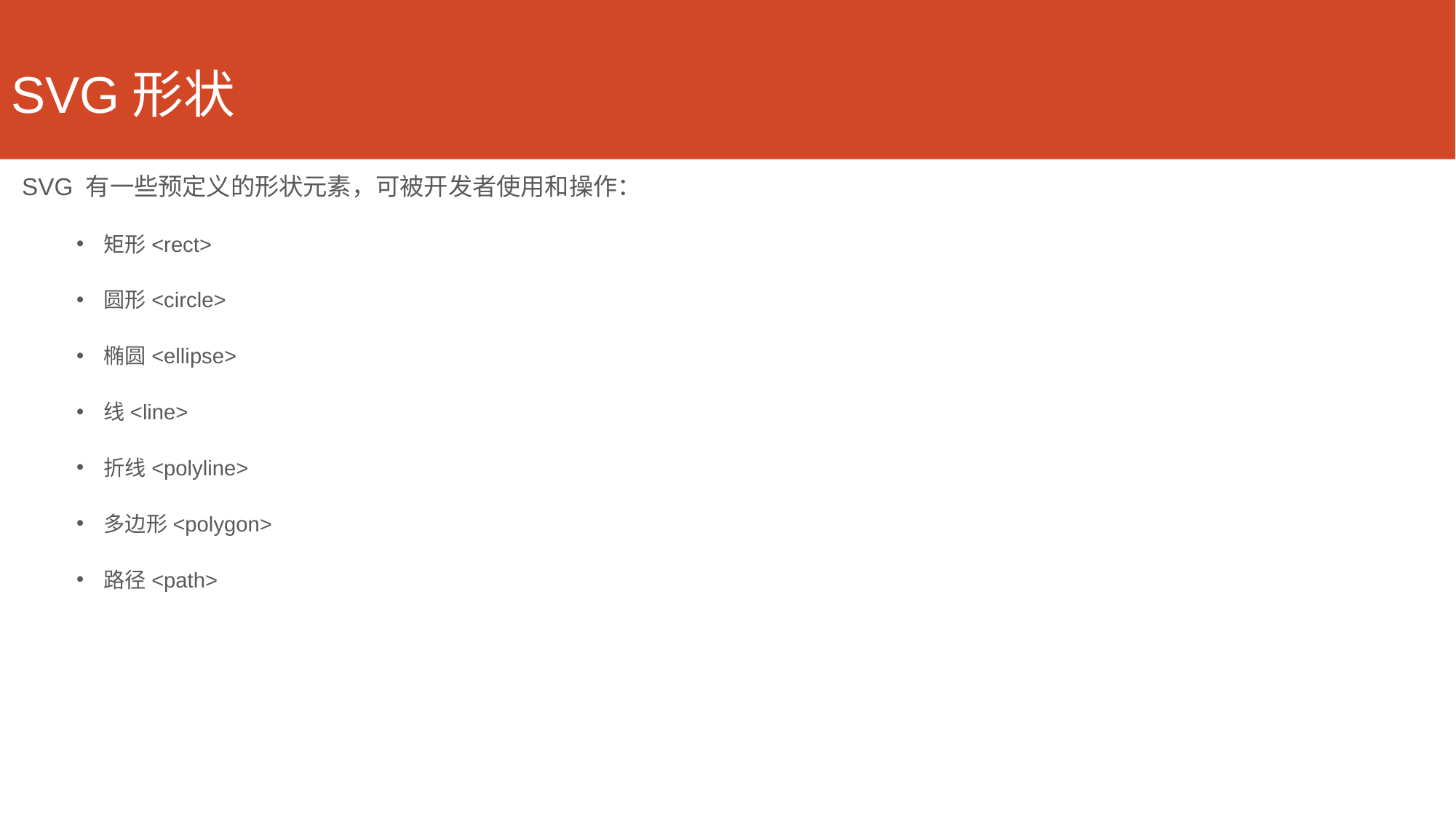

# SVG形状
SVG 有一些预定义的形状元素，可被开发者使用和操作：
矩形<rect>
圆形<circle>
椭圆<ellipse>
线<line>
折线<polyline>
多边形<polygon>
路径<path>